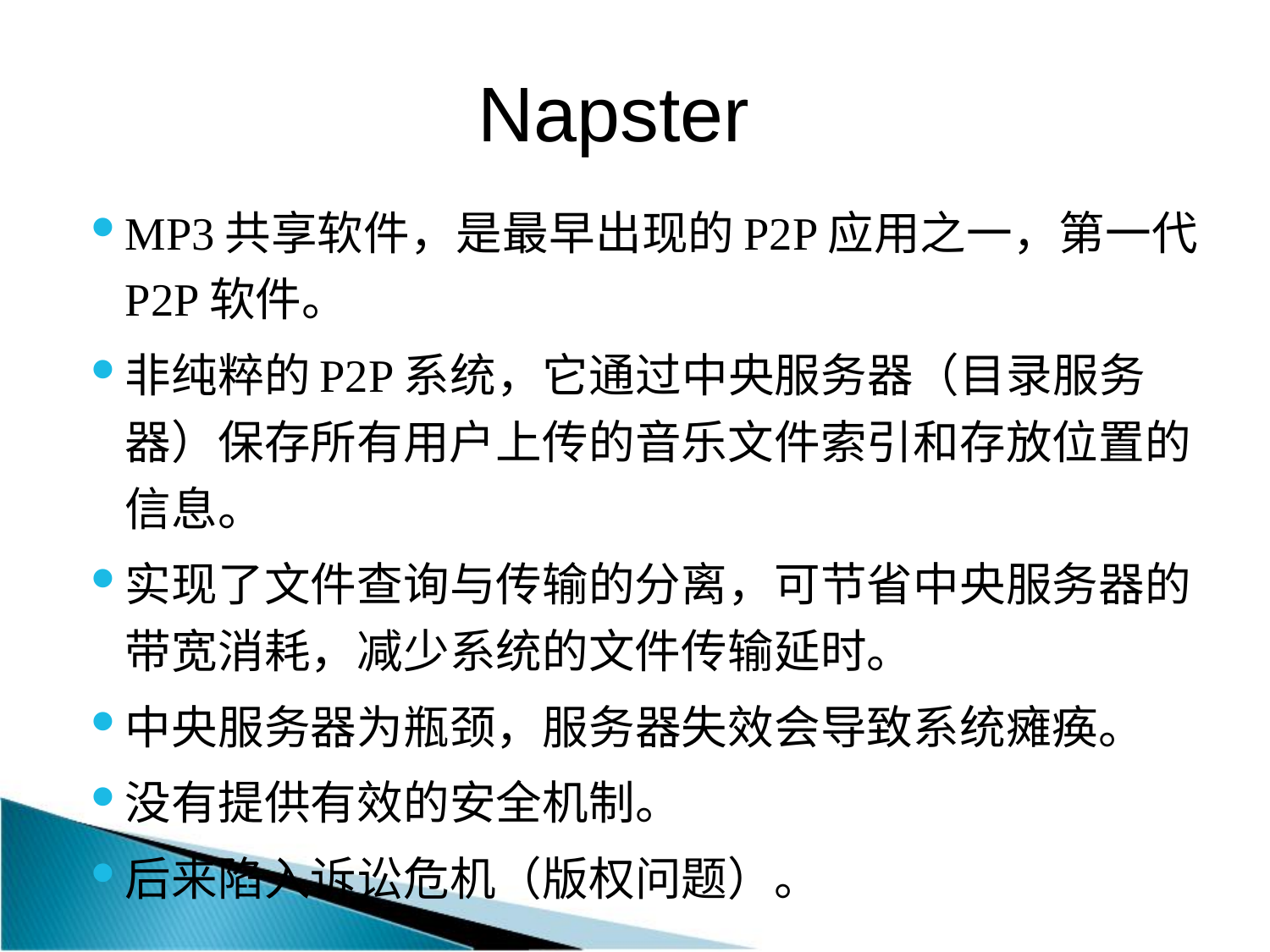

# Napster
MP3共享软件，是最早出现的P2P应用之一，第一代P2P软件。
非纯粹的P2P系统，它通过中央服务器（目录服务器）保存所有用户上传的音乐文件索引和存放位置的信息。
实现了文件查询与传输的分离，可节省中央服务器的带宽消耗，减少系统的文件传输延时。
中央服务器为瓶颈，服务器失效会导致系统瘫痪。
没有提供有效的安全机制。
后来陷入诉讼危机（版权问题）。